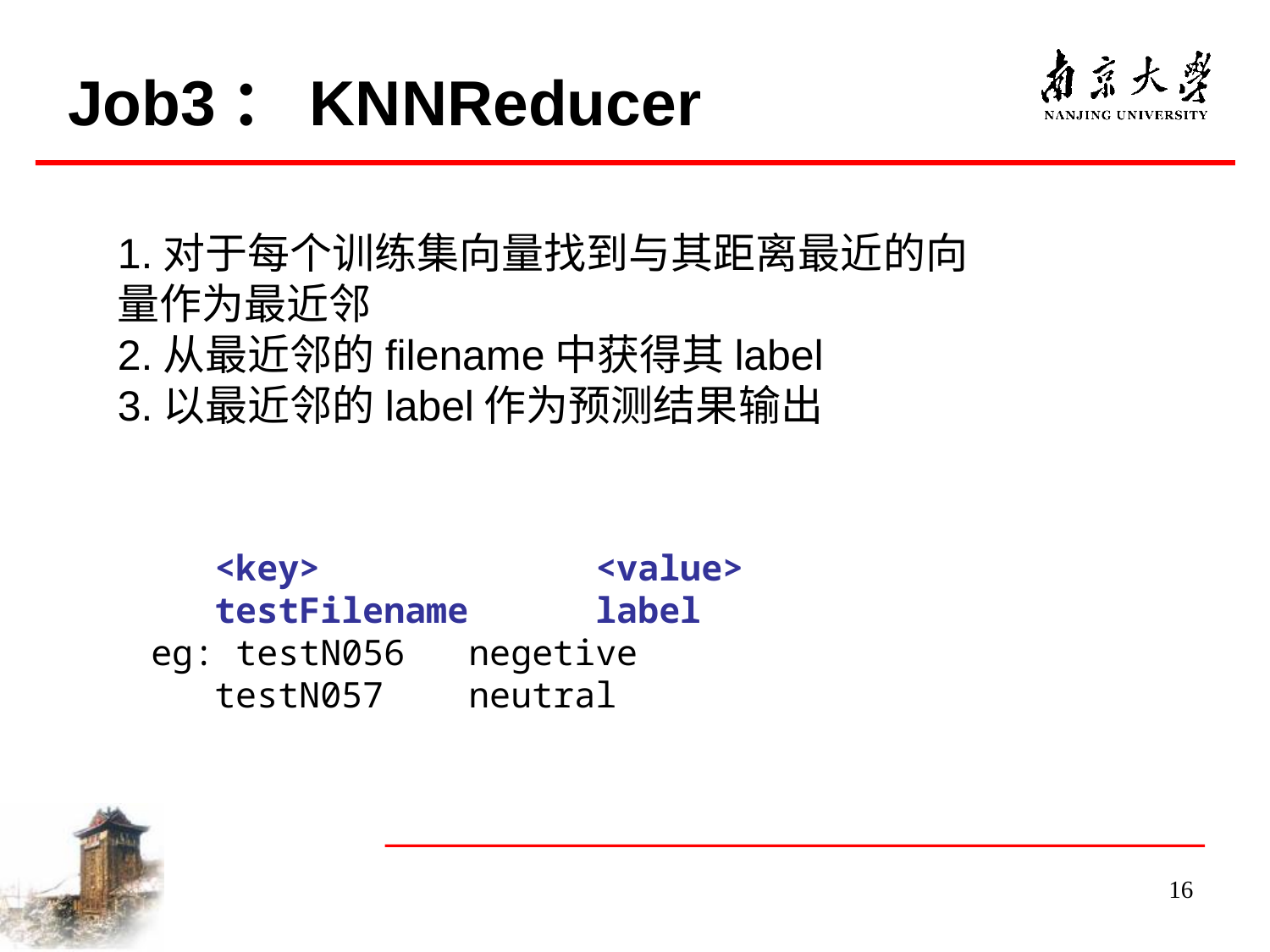

Job3：KNNReducer
1.对于每个训练集向量找到与其距离最近的向量作为最近邻
2.从最近邻的filename中获得其label
3.以最近邻的label作为预测结果输出

	<key> 		<value>
	testFilename	label
   eg: testN056	negetive
	testN057	neutral

16